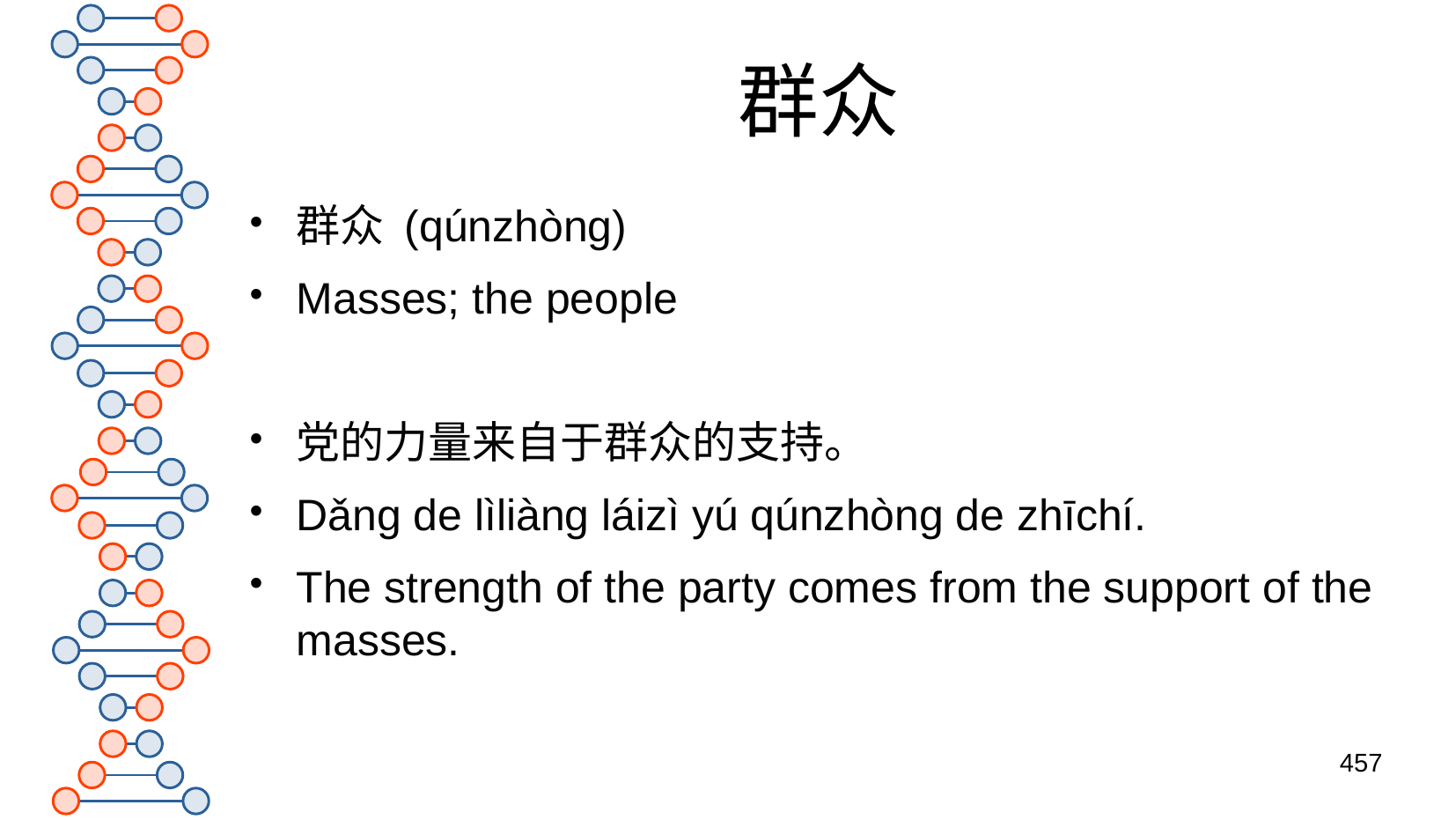

# 群众
群众 (qúnzhòng)
Masses; the people

党的力量来自于群众的支持。
Dǎng de lìliàng láizì yú qúnzhòng de zhīchí.
The strength of the party comes from the support of the masses.

457